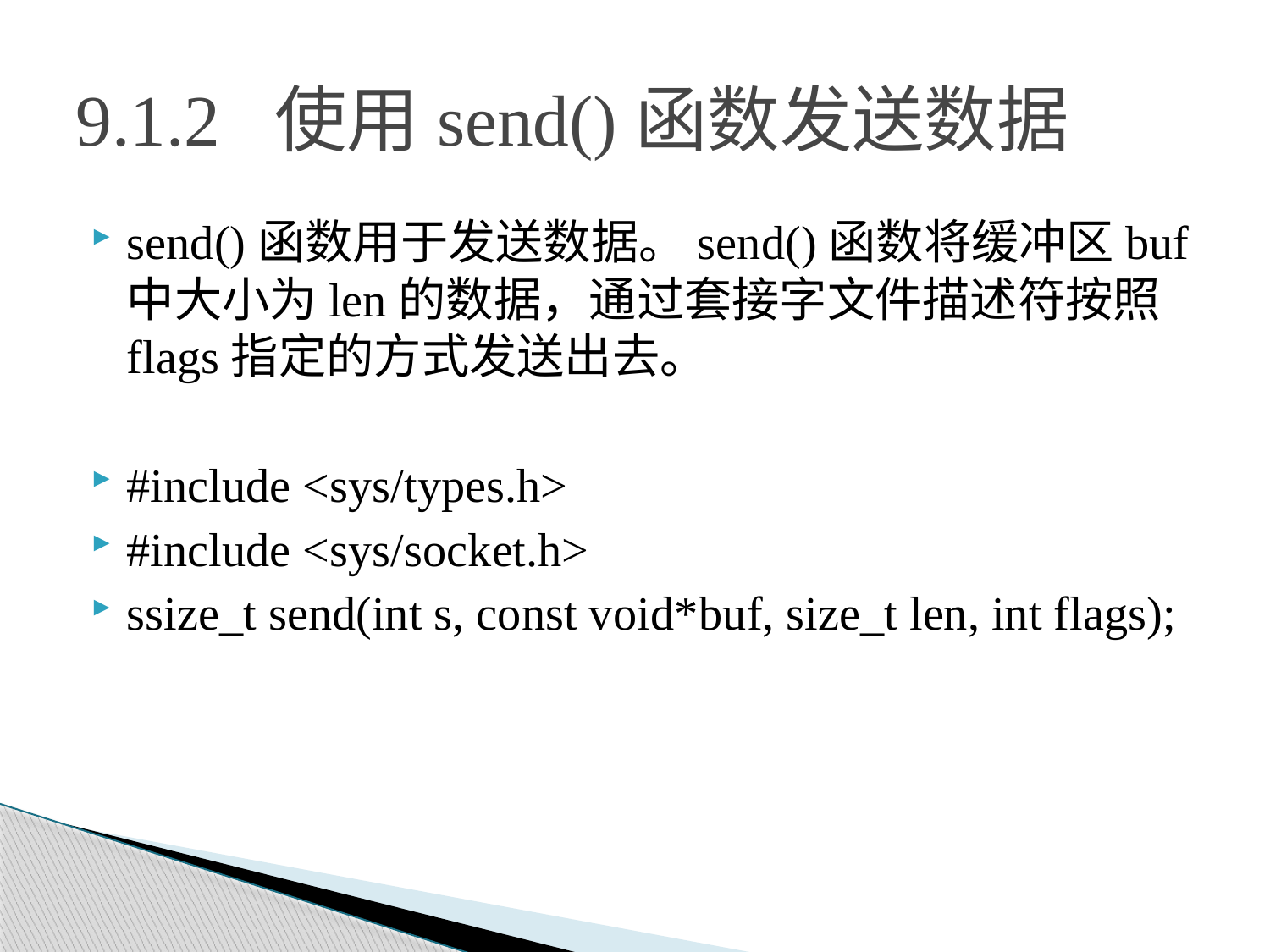

# 9.1.2  使用send()函数发送数据
send()函数用于发送数据。send()函数将缓冲区buf中大小为len的数据，通过套接字文件描述符按照flags指定的方式发送出去。

#include <sys/types.h>
#include <sys/socket.h>
ssize_t send(int s, const void*buf, size_t len, int flags);